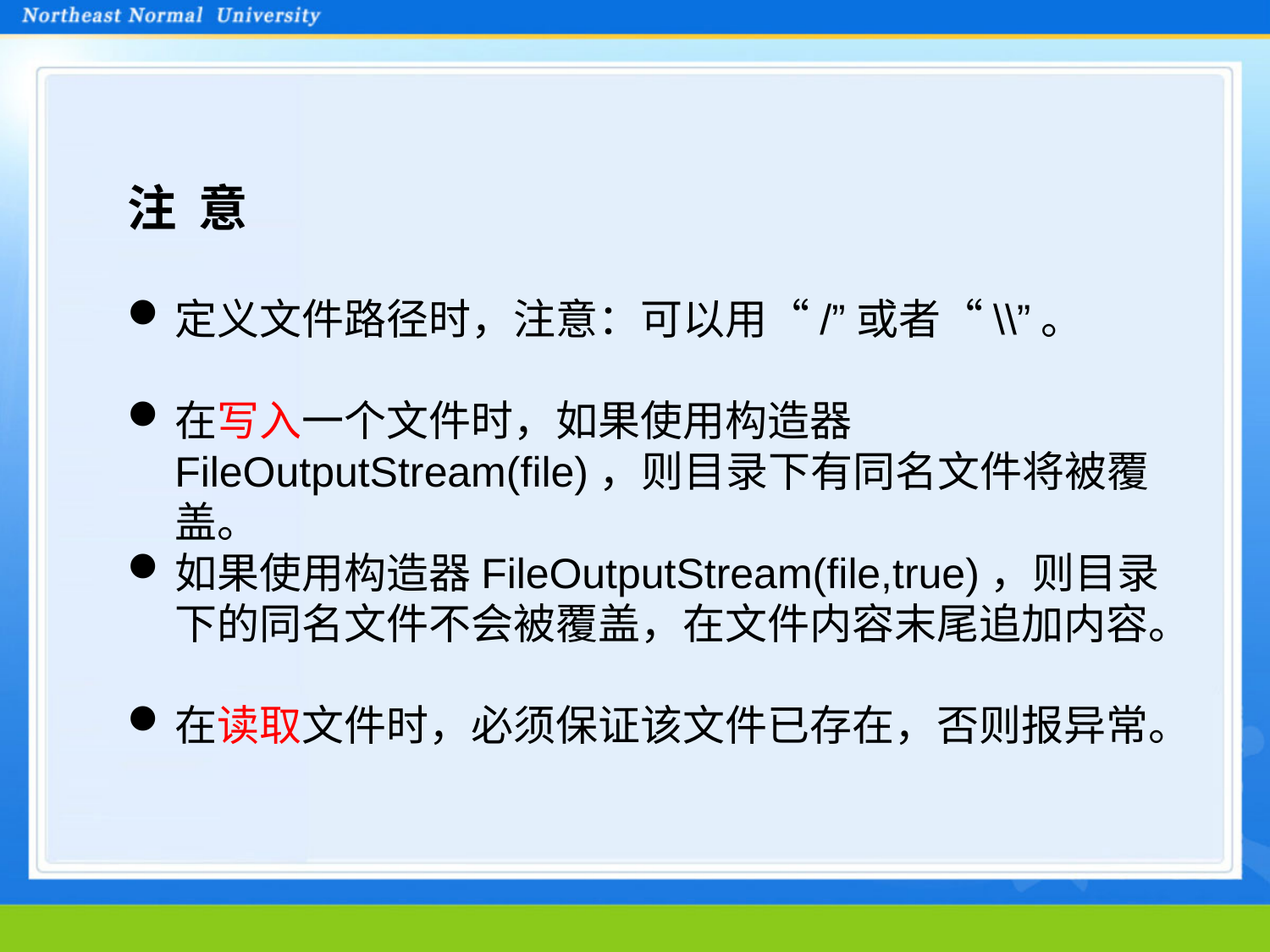

注  意
定义文件路径时，注意：可以用“/”或者“\\”。

在写入一个文件时，如果使用构造器FileOutputStream(file)，则目录下有同名文件将被覆盖。
如果使用构造器FileOutputStream(file,true)，则目录下的同名文件不会被覆盖，在文件内容末尾追加内容。

在读取文件时，必须保证该文件已存在，否则报异常。